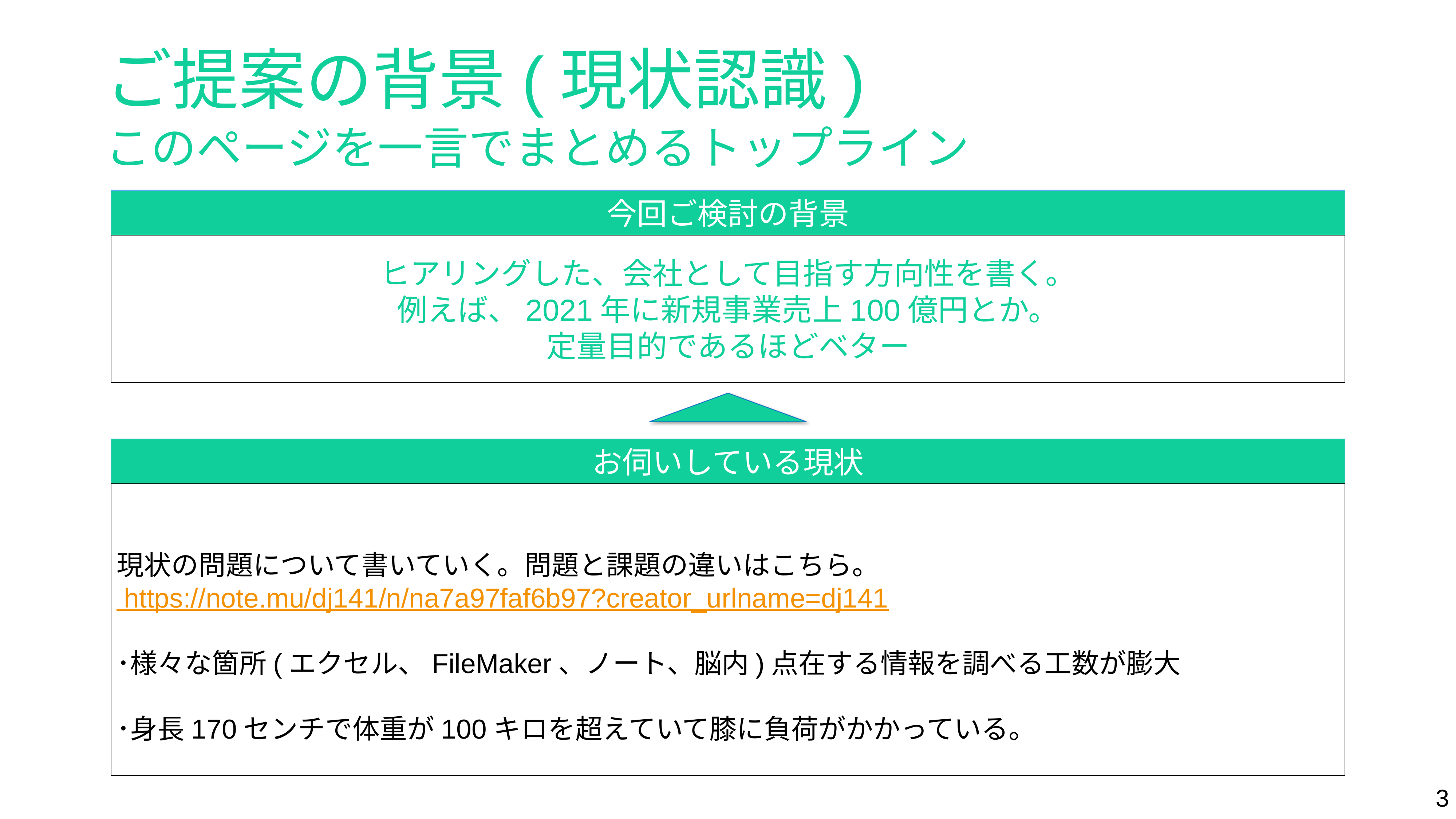

# ご提案の背景(現状認識)
このページを一言でまとめるトップライン
今回ご検討の背景
ヒアリングした、会社として目指す方向性を書く。
例えば、2021年に新規事業売上100億円とか。
定量目的であるほどベター

お伺いしている現状

現状の問題について書いていく。問題と課題の違いはこちら。 https://note.mu/dj141/n/na7a97faf6b97?creator_urlname=dj141
･様々な箇所(エクセル、FileMaker、ノート、脳内)点在する情報を調べる工数が膨大
･身長170センチで体重が100キロを超えていて膝に負荷がかかっている。
3